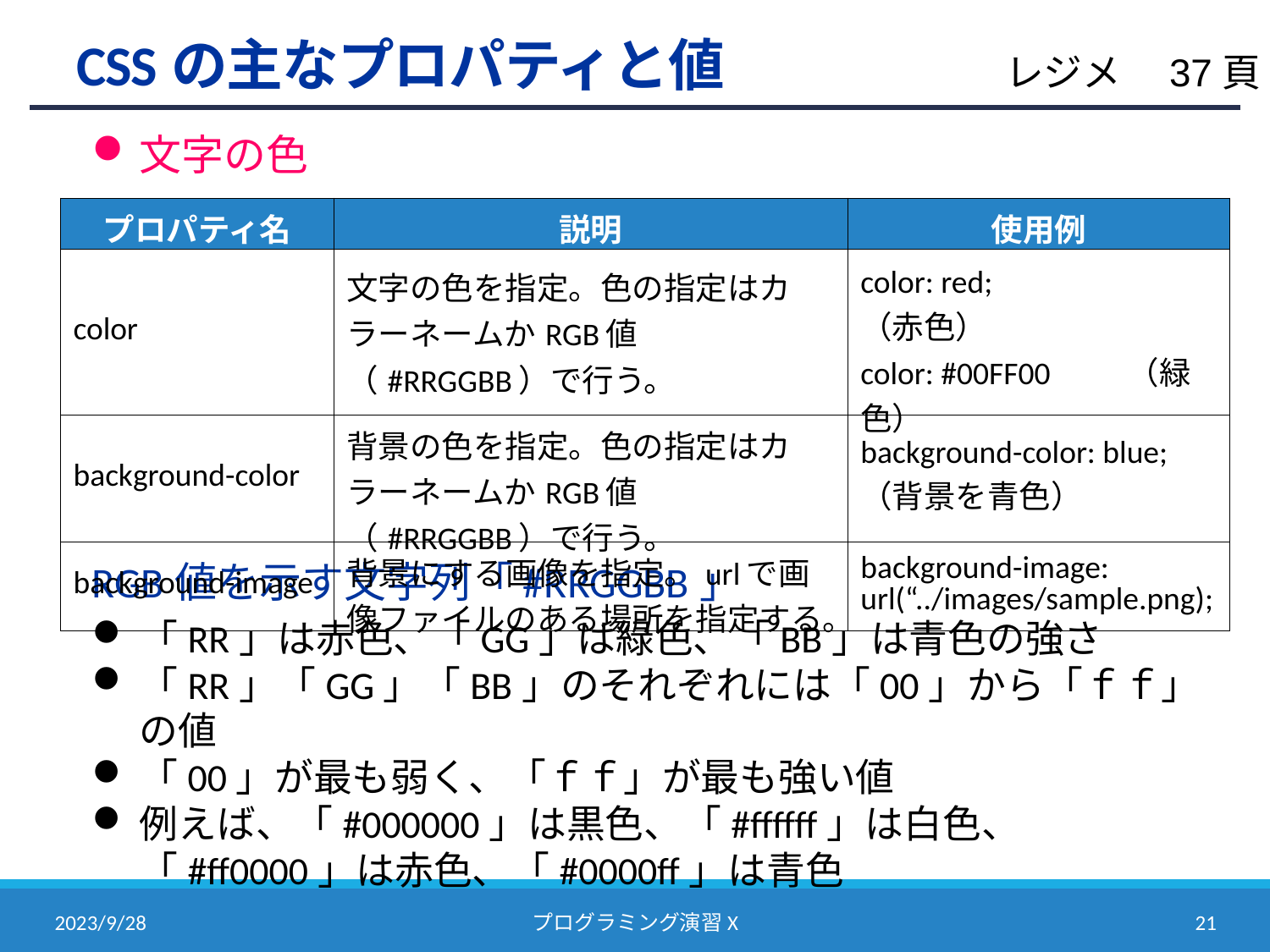

# CSSの主なプロパティと値
レジメ　37頁
文字の色

RGB値を示す文字列「#RRGGBB」
「RR」は赤色、「GG」は緑色、「BB」は青色の強さ
「RR」「GG」「BB」のそれぞれには「00」から「ｆｆ」の値
「00」が最も弱く、「ｆｆ」が最も強い値
例えば、「#000000」は黒色、「#ffffff」は白色、「#ff0000」は赤色、「#0000ff」は青色
| プロパティ名 | 説明 | 使用例 |
| --- | --- | --- |
| color | 文字の色を指定。色の指定はカラーネームかRGB値（#RRGGBB）で行う。 | color: red;　　　　　（赤色） color: #00FF00　　 （緑色） |
| background-color | 背景の色を指定。色の指定はカラーネームかRGB値（#RRGGBB）で行う。 | background-color: blue; （背景を青色） |
| background-image | 背景にする画像を指定。urlで画像ファイルのある場所を指定する。 | background-image: url(“../images/sample.png); |
2023/9/28
プログラミング演習X
21